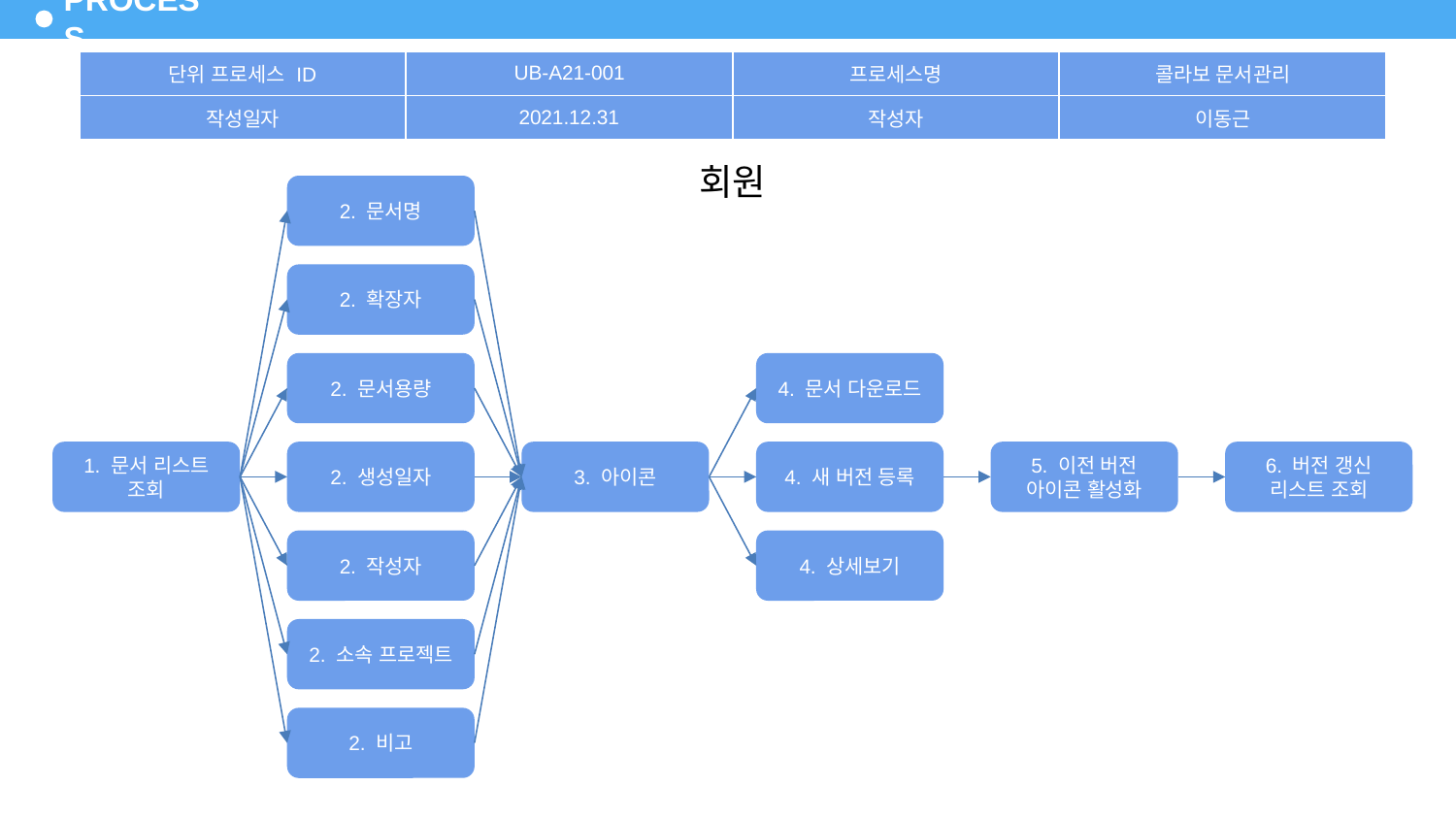

# PROCESS
| 단위 프로세스 ID | UB-A21-001 | 프로세스명 | 콜라보 문서관리 |
| --- | --- | --- | --- |
| 작성일자 | 2021.12.31 | 작성자 | 이동근 |
회원
2. 문서명
2. 확장자
2. 문서용량
4. 문서 다운로드
1. 문서 리스트 조회
2. 생성일자
3. 아이콘
4. 새 버전 등록
5. 이전 버전 아이콘 활성화
6. 버전 갱신 리스트 조회
4. 상세보기
2. 작성자
2. 소속 프로젝트
2. 비고